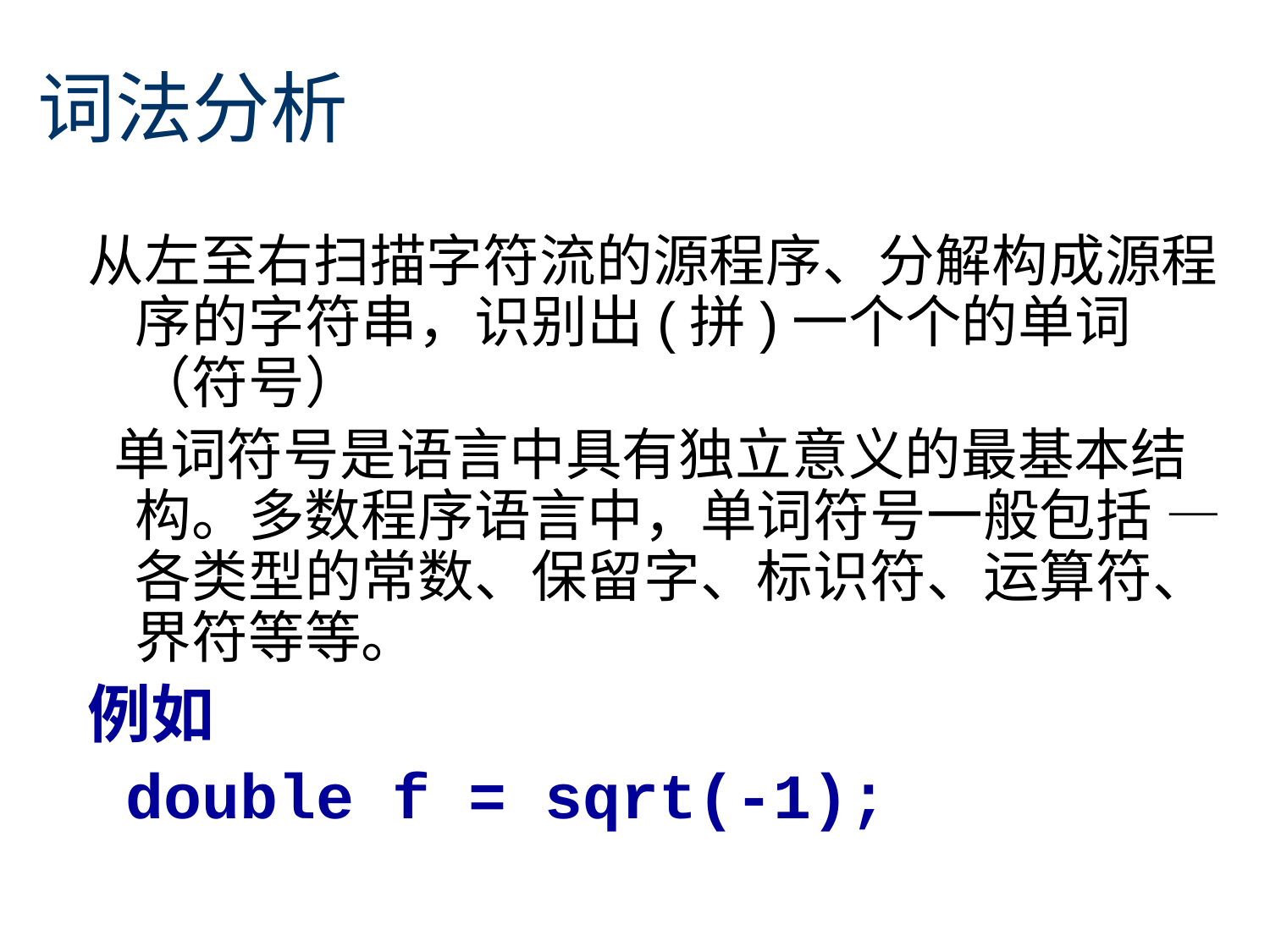

# 词法分析
从左至右扫描字符流的源程序、分解构成源程序的字符串，识别出(拼)一个个的单词（符号）
 单词符号是语言中具有独立意义的最基本结构。多数程序语言中，单词符号一般包括 —各类型的常数、保留字、标识符、运算符、界符等等。
例如
 double f = sqrt(-1);